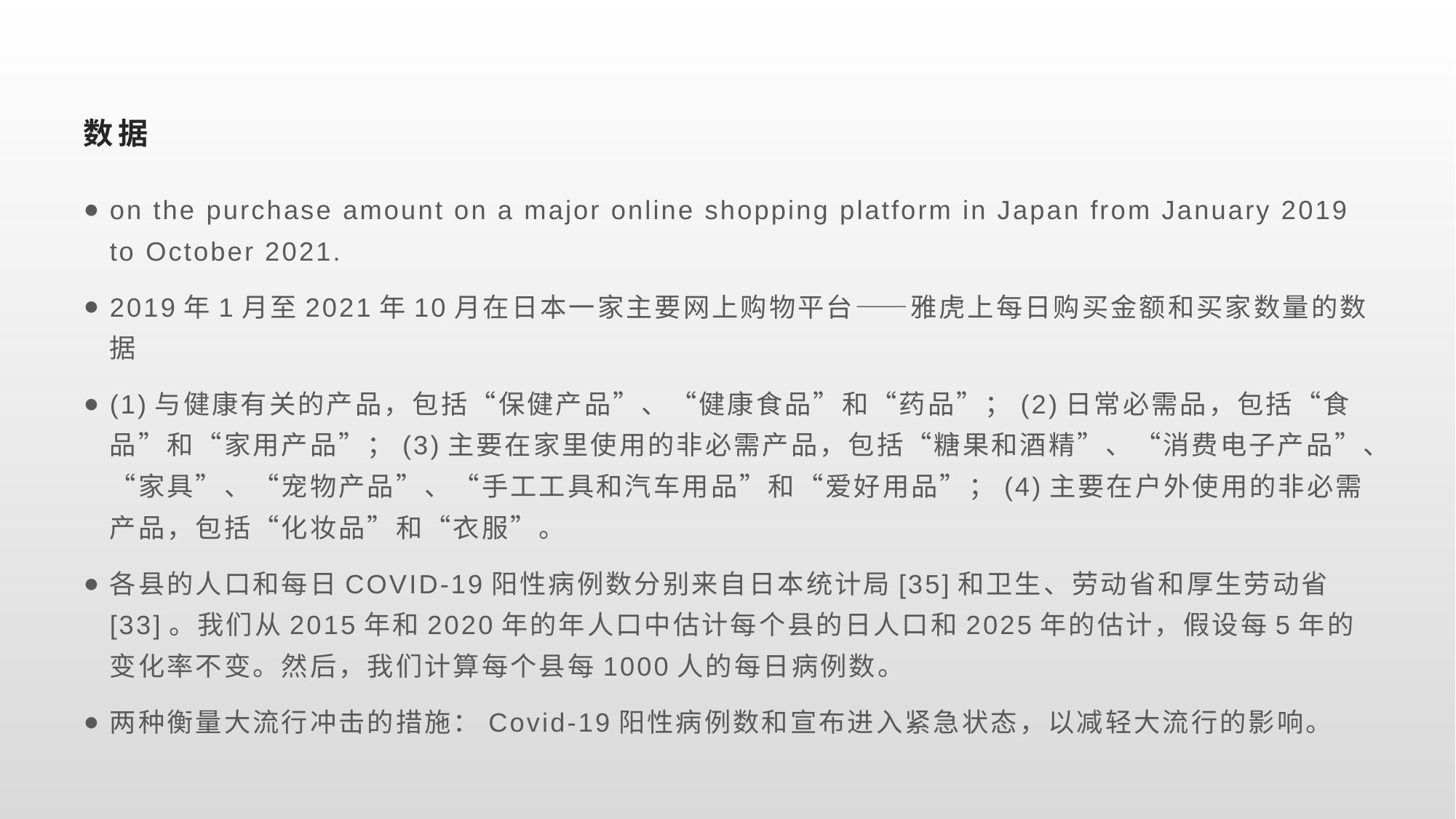

# 数据
on the purchase amount on a major online shopping platform in Japan from January 2019 to October 2021.
2019年1月至2021年10月在日本一家主要网上购物平台——雅虎上每日购买金额和买家数量的数据
(1)与健康有关的产品，包括“保健产品”、“健康食品”和“药品”；(2)日常必需品，包括“食品”和“家用产品”；(3)主要在家里使用的非必需产品，包括“糖果和酒精”、“消费电子产品”、“家具”、“宠物产品”、“手工工具和汽车用品”和“爱好用品”；(4)主要在户外使用的非必需产品，包括“化妆品”和“衣服”。
各县的人口和每日COVID-19阳性病例数分别来自日本统计局[35]和卫生、劳动省和厚生劳动省[33]。我们从2015年和2020年的年人口中估计每个县的日人口和2025年的估计，假设每5年的变化率不变。然后，我们计算每个县每1000人的每日病例数。
两种衡量大流行冲击的措施：Covid-19阳性病例数和宣布进入紧急状态，以减轻大流行的影响。